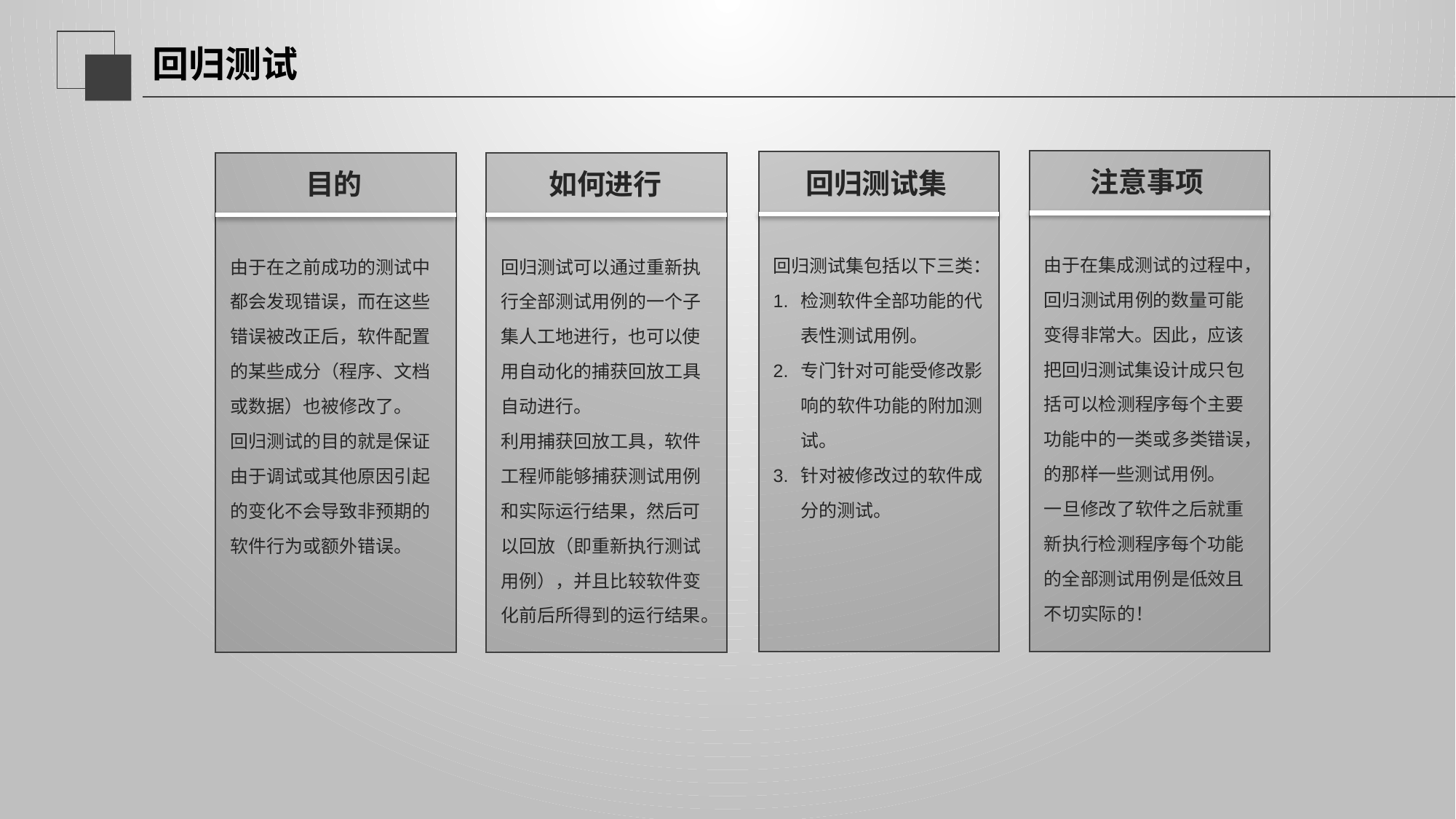

延迟符
# 回归测试

注意事项
回归测试集
目的
如何进行
由于在集成测试的过程中，回归测试用例的数量可能变得非常大。因此，应该把回归测试集设计成只包括可以检测程序每个主要功能中的一类或多类错误，的那样一些测试用例。
一旦修改了软件之后就重新执行检测程序每个功能的全部测试用例是低效且不切实际的！
回归测试集包括以下三类：
检测软件全部功能的代表性测试用例。
专门针对可能受修改影响的软件功能的附加测试。
针对被修改过的软件成分的测试。
由于在之前成功的测试中都会发现错误，而在这些错误被改正后，软件配置的某些成分（程序、文档或数据）也被修改了。
回归测试的目的就是保证由于调试或其他原因引起的变化不会导致非预期的软件行为或额外错误。
回归测试可以通过重新执行全部测试用例的一个子集人工地进行，也可以使用自动化的捕获回放工具自动进行。
利用捕获回放工具，软件工程师能够捕获测试用例和实际运行结果，然后可以回放（即重新执行测试用例），并且比较软件变化前后所得到的运行结果。